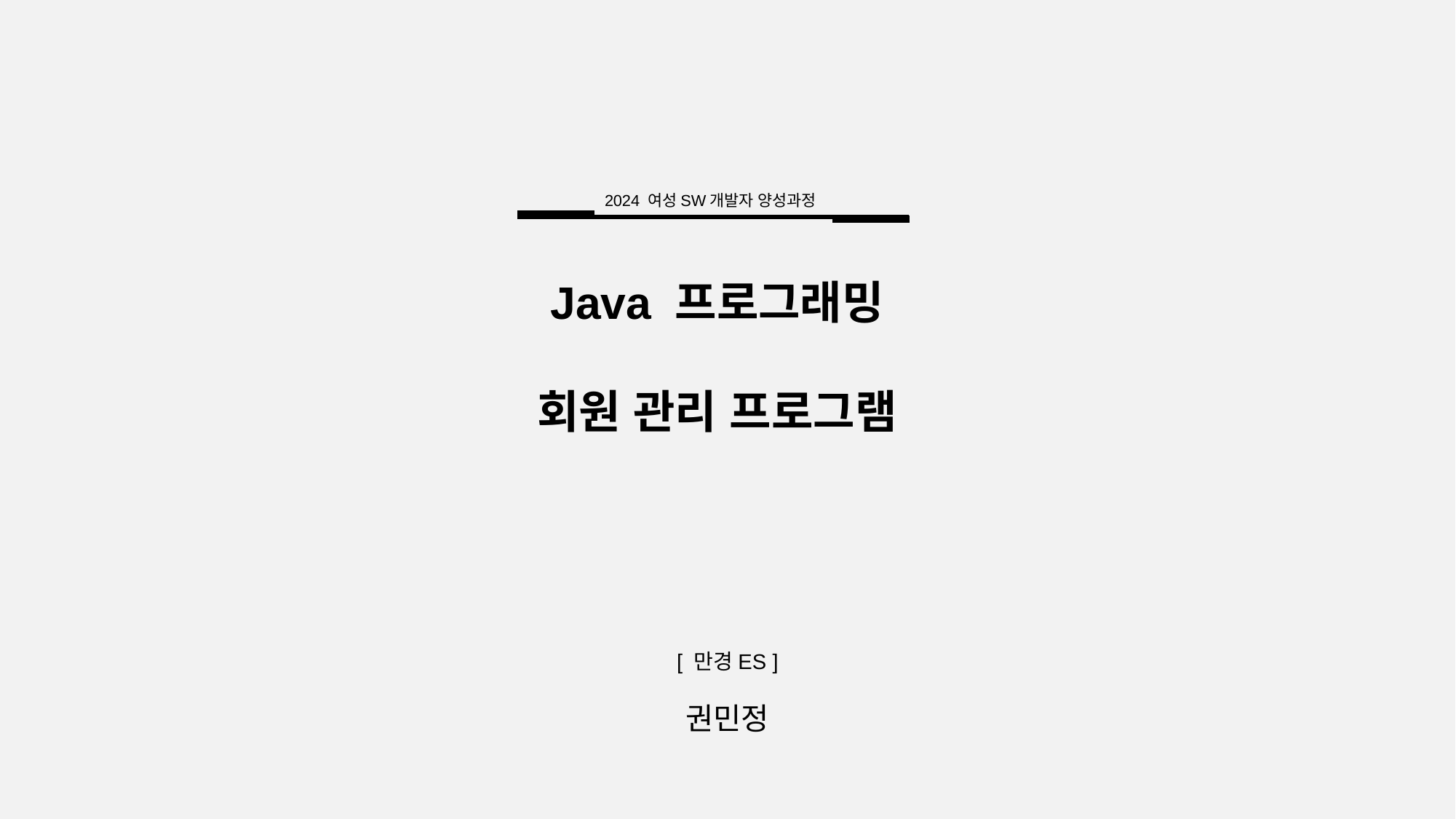

2024 여성SW개발자 양성과정

Java 프로그래밍

회원 관리 프로그램
[ 만경ES ]

권민정